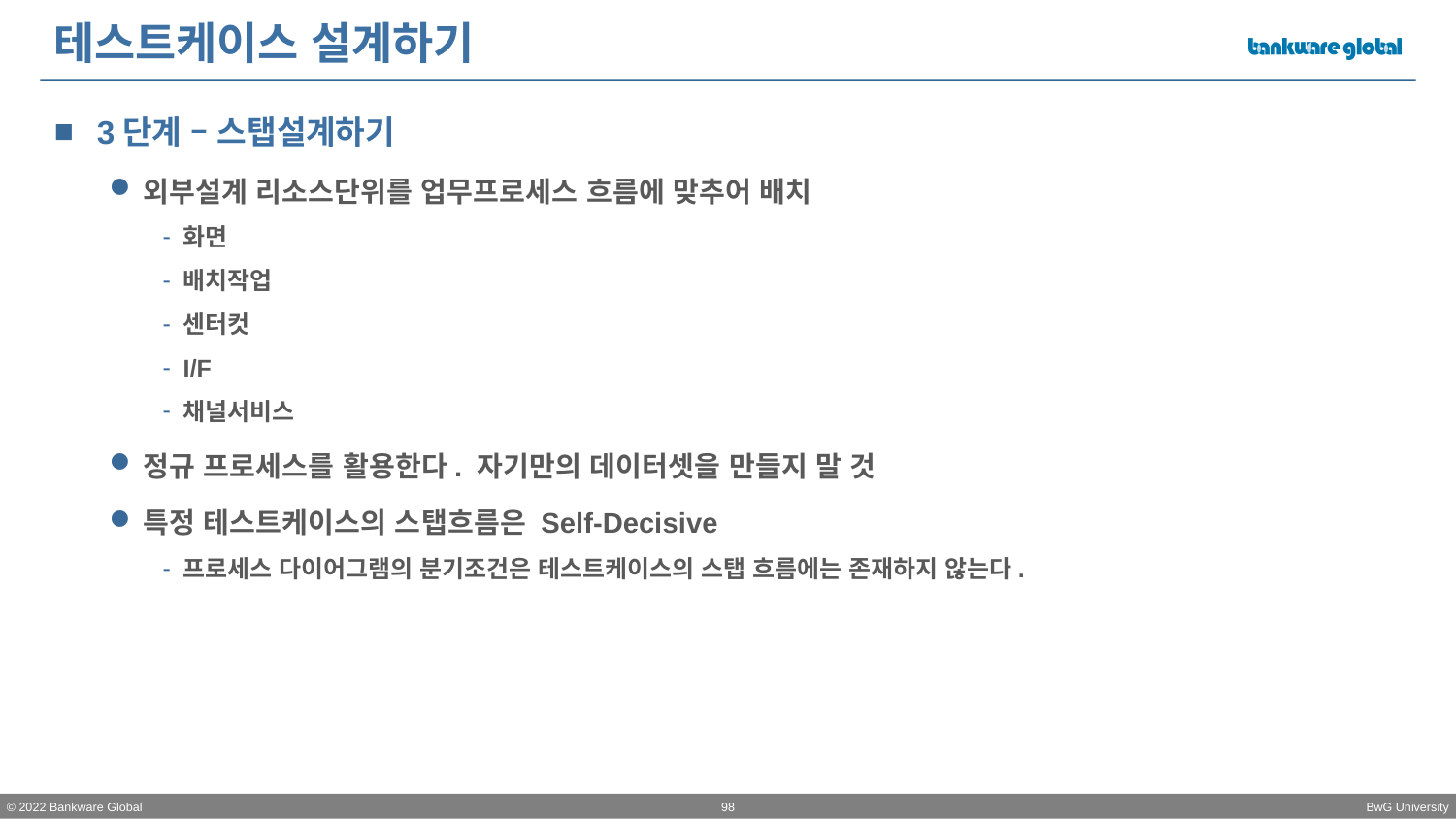

# 테스트케이스 설계하기
3단계 – 스탭설계하기
외부설계 리소스단위를 업무프로세스 흐름에 맞추어 배치
화면
배치작업
센터컷
I/F
채널서비스
정규 프로세스를 활용한다. 자기만의 데이터셋을 만들지 말 것
특정 테스트케이스의 스탭흐름은 Self-Decisive
프로세스 다이어그램의 분기조건은 테스트케이스의 스탭 흐름에는 존재하지 않는다.
98